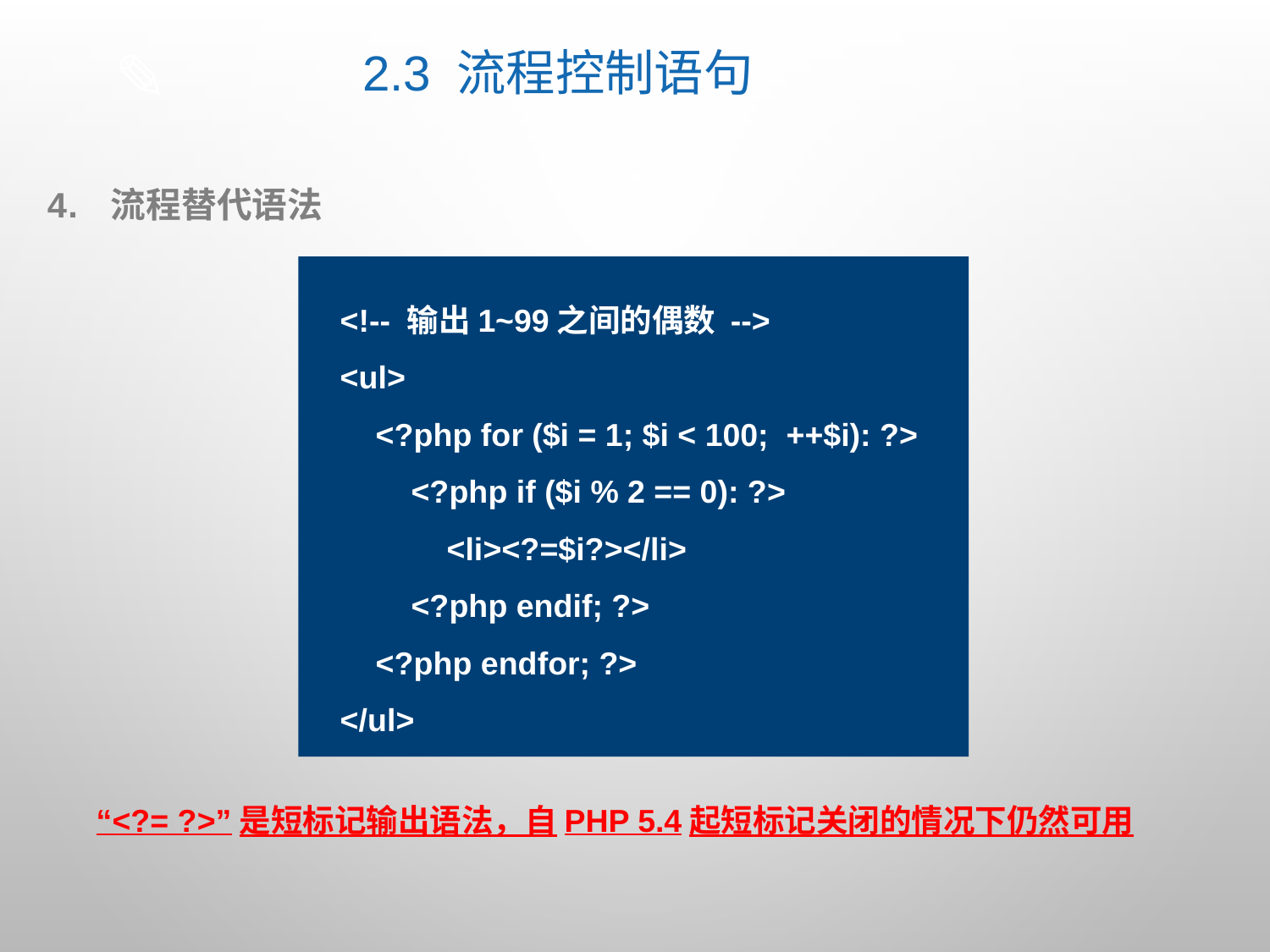

# 2.3 流程控制语句
流程替代语法

<!-- 输出1~99之间的偶数 -->
<ul>
    <?php for ($i = 1; $i < 100;  ++$i): ?>
        <?php if ($i % 2 == 0): ?>
            <li><?=$i?></li>
        <?php endif; ?>
    <?php endfor; ?>
</ul>
“<?= ?>”是短标记输出语法，自PHP 5.4起短标记关闭的情况下仍然可用